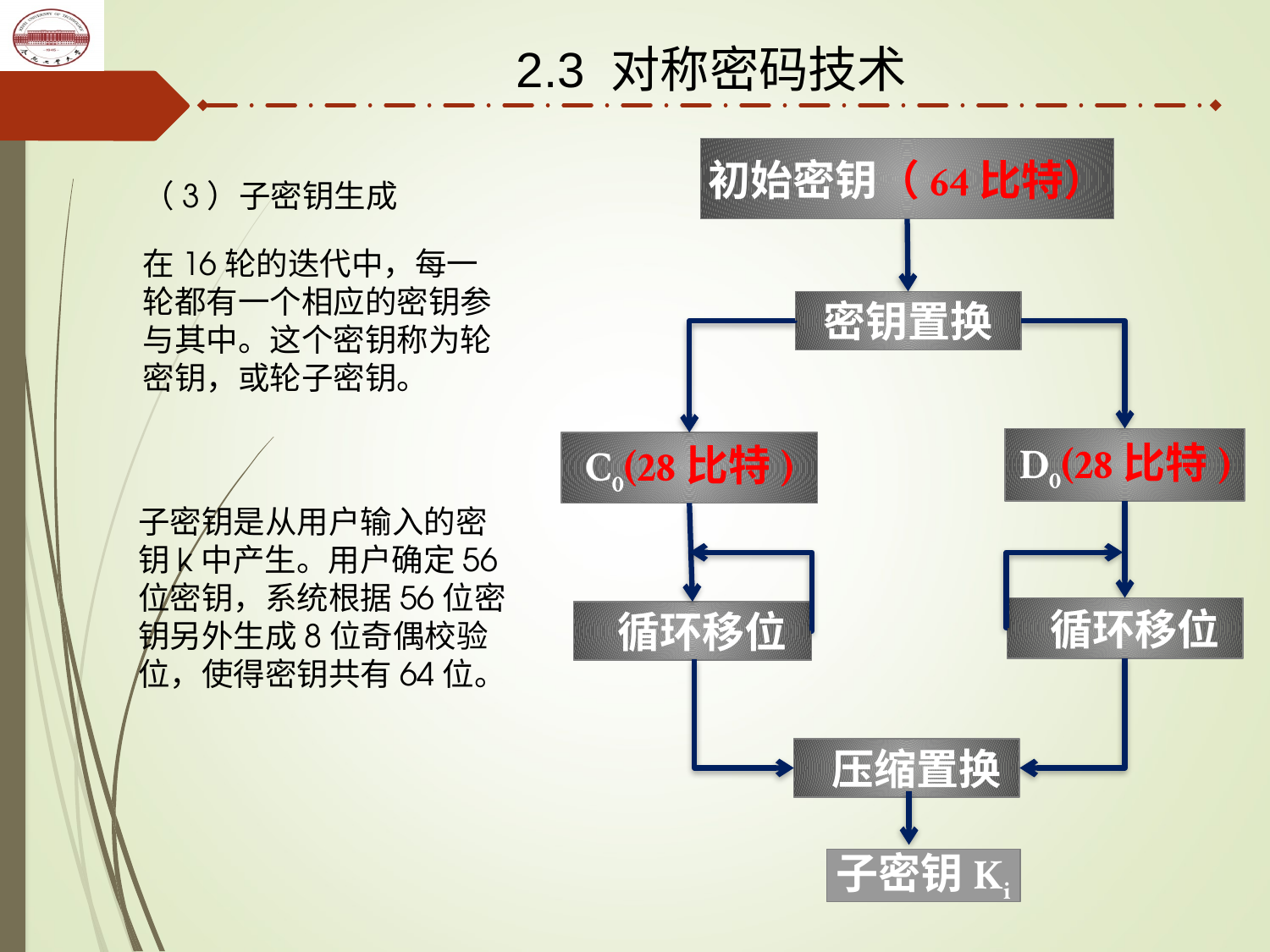

2.3 对称密码技术
初始密钥（64比特）
密钥置换
D0(28比特)
C0(28比特)
 循环移位
 循环移位
 压缩置换
子密钥Ki
（3）子密钥生成
在16轮的迭代中，每一轮都有一个相应的密钥参与其中。这个密钥称为轮密钥，或轮子密钥。
子密钥是从用户输入的密钥k中产生。用户确定56位密钥，系统根据56位密钥另外生成8位奇偶校验位，使得密钥共有64位。